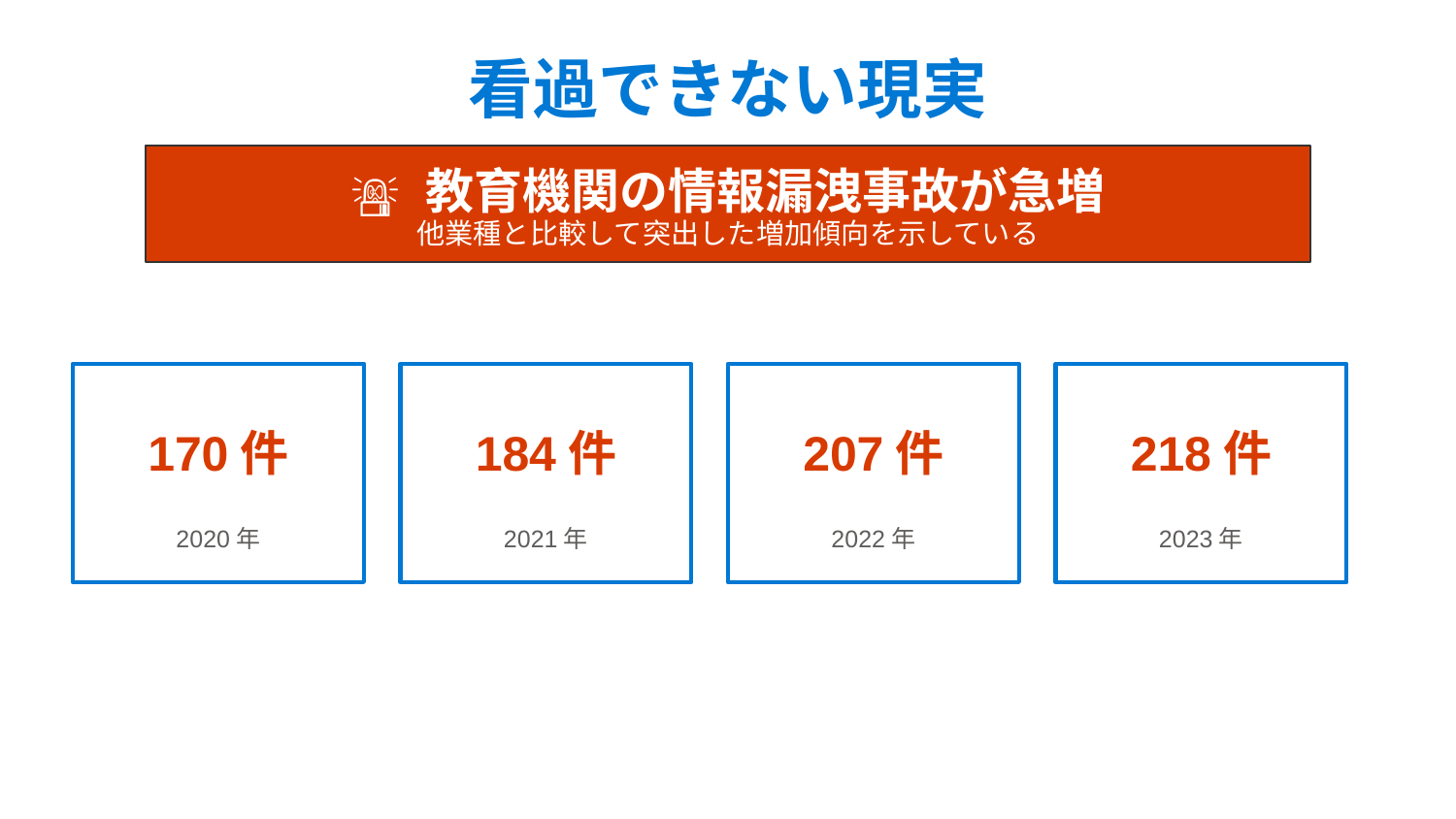

看過できない現実

🚨 教育機関の情報漏洩事故が急増
他業種と比較して突出した増加傾向を示している

170件
184件
207件
218件
2020年
2021年
2022年
2023年